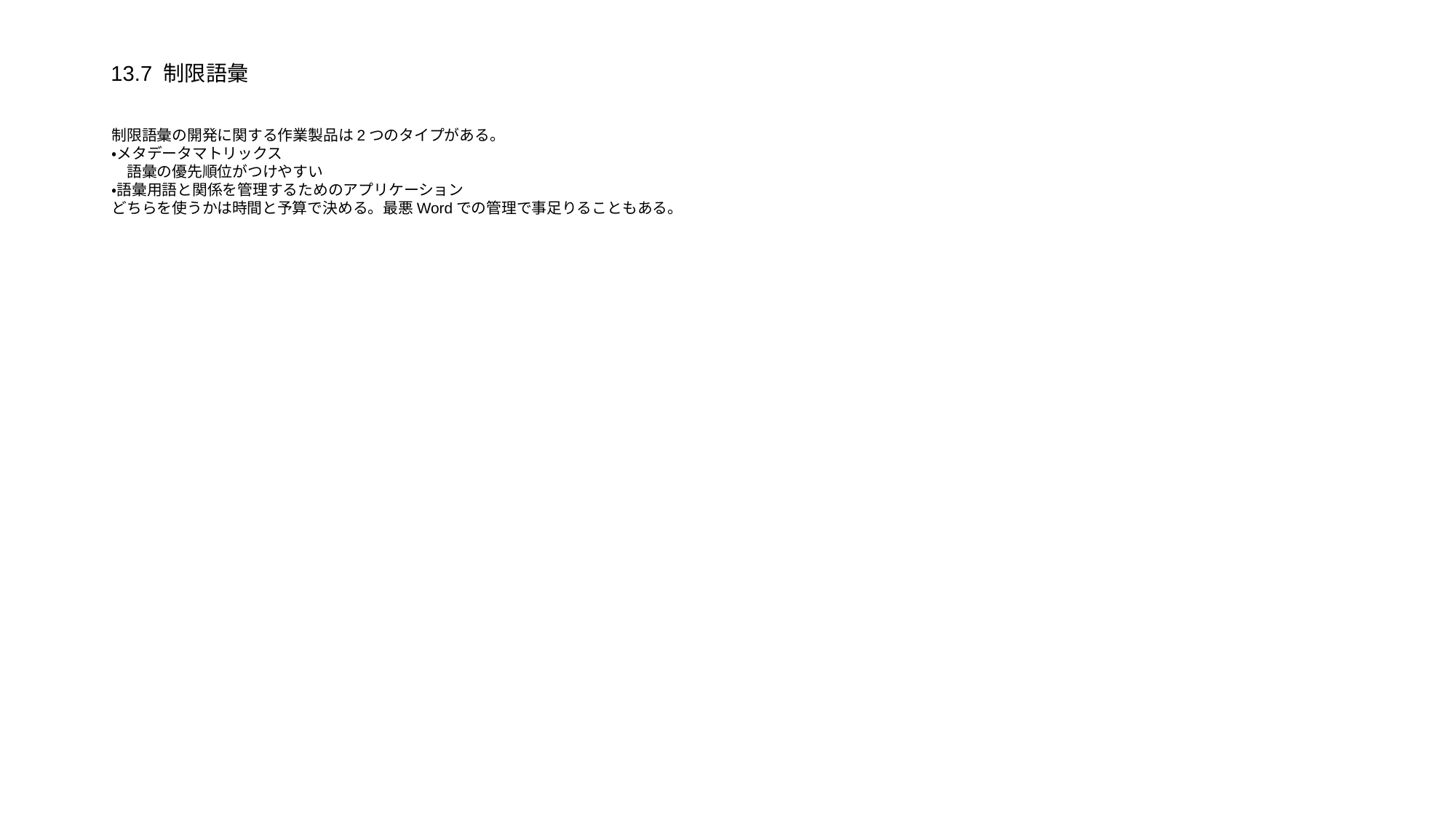

# 13.7 制限語彙
制限語彙の開発に関する作業製品は2つのタイプがある。
・メタデータマトリックス
　語彙の優先順位がつけやすい
・語彙用語と関係を管理するためのアプリケーション
どちらを使うかは時間と予算で決める。最悪Wordでの管理で事足りることもある。